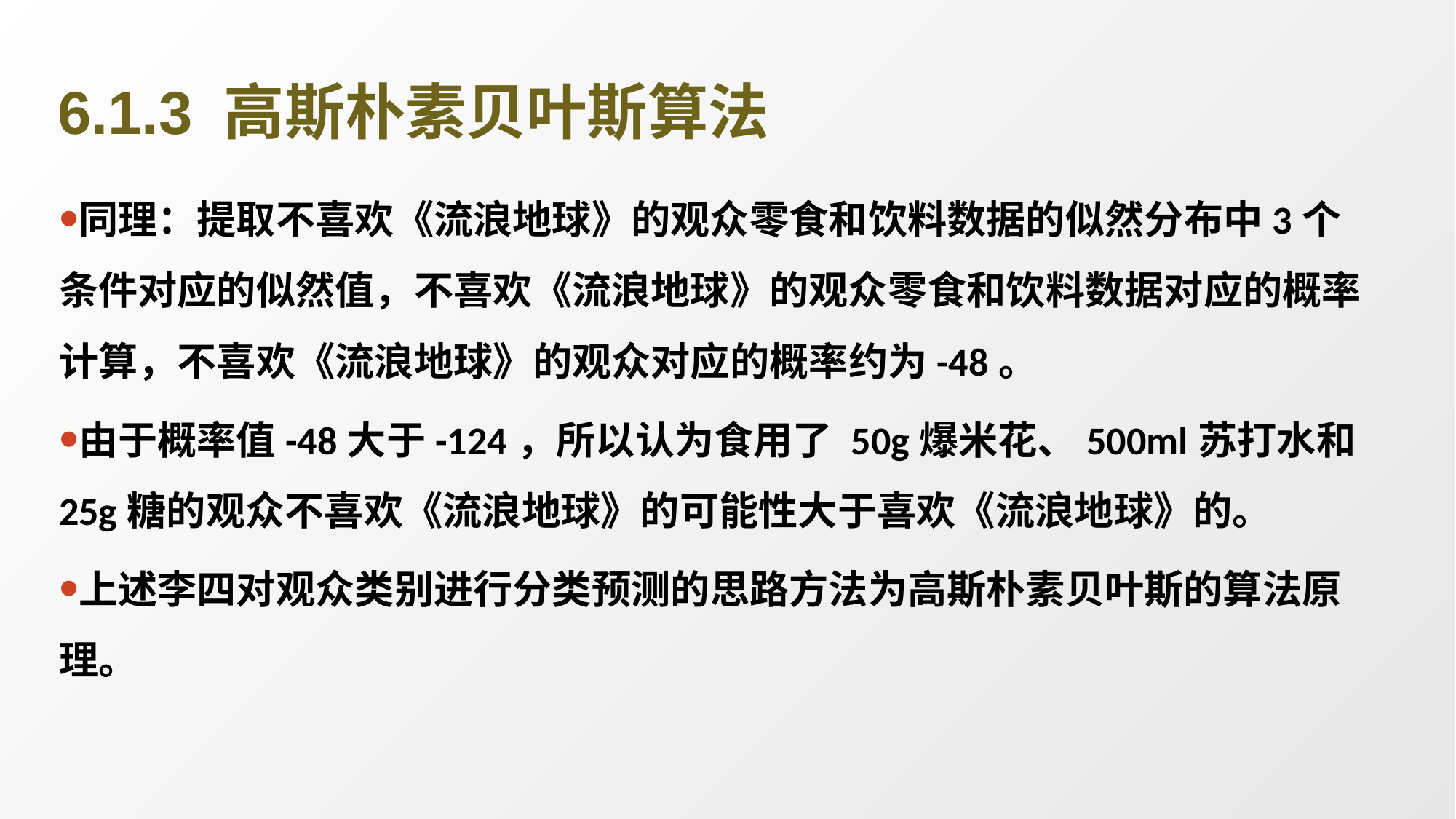

# 6.1.3 高斯朴素贝叶斯算法
同理：提取不喜欢《流浪地球》的观众零食和饮料数据的似然分布中3个条件对应的似然值，不喜欢《流浪地球》的观众零食和饮料数据对应的概率计算，不喜欢《流浪地球》的观众对应的概率约为-48。
由于概率值-48大于-124，所以认为食用了 50g爆米花、500ml苏打水和25g糖的观众不喜欢《流浪地球》的可能性大于喜欢《流浪地球》的。
上述李四对观众类别进行分类预测的思路方法为高斯朴素贝叶斯的算法原理。